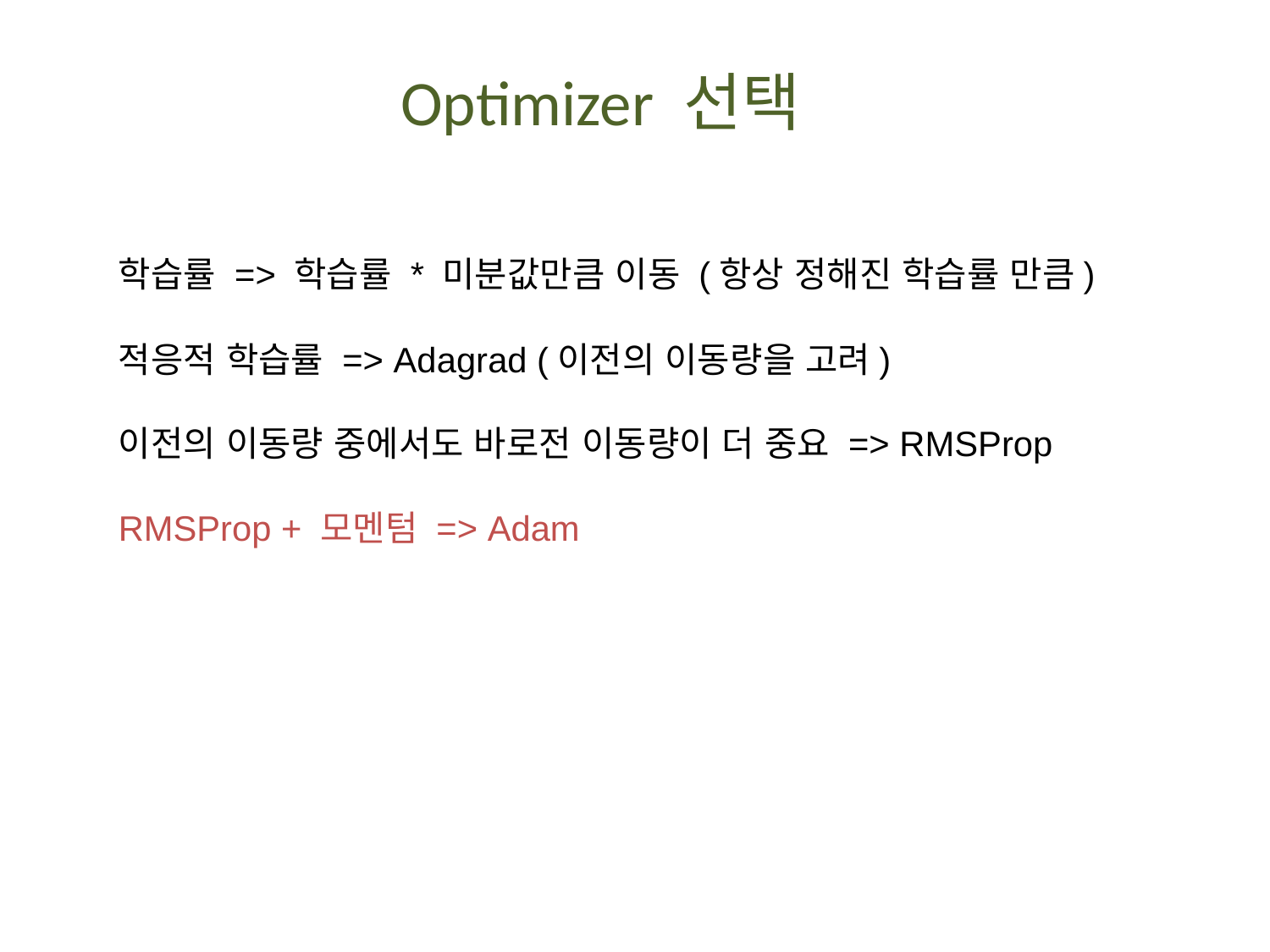

Optimizer 선택
학습률 => 학습률 * 미분값만큼 이동 (항상 정해진 학습률 만큼)

적응적 학습률 => Adagrad (이전의 이동량을 고려)

이전의 이동량 중에서도 바로전 이동량이 더 중요 => RMSProp

RMSProp + 모멘텀 => Adam